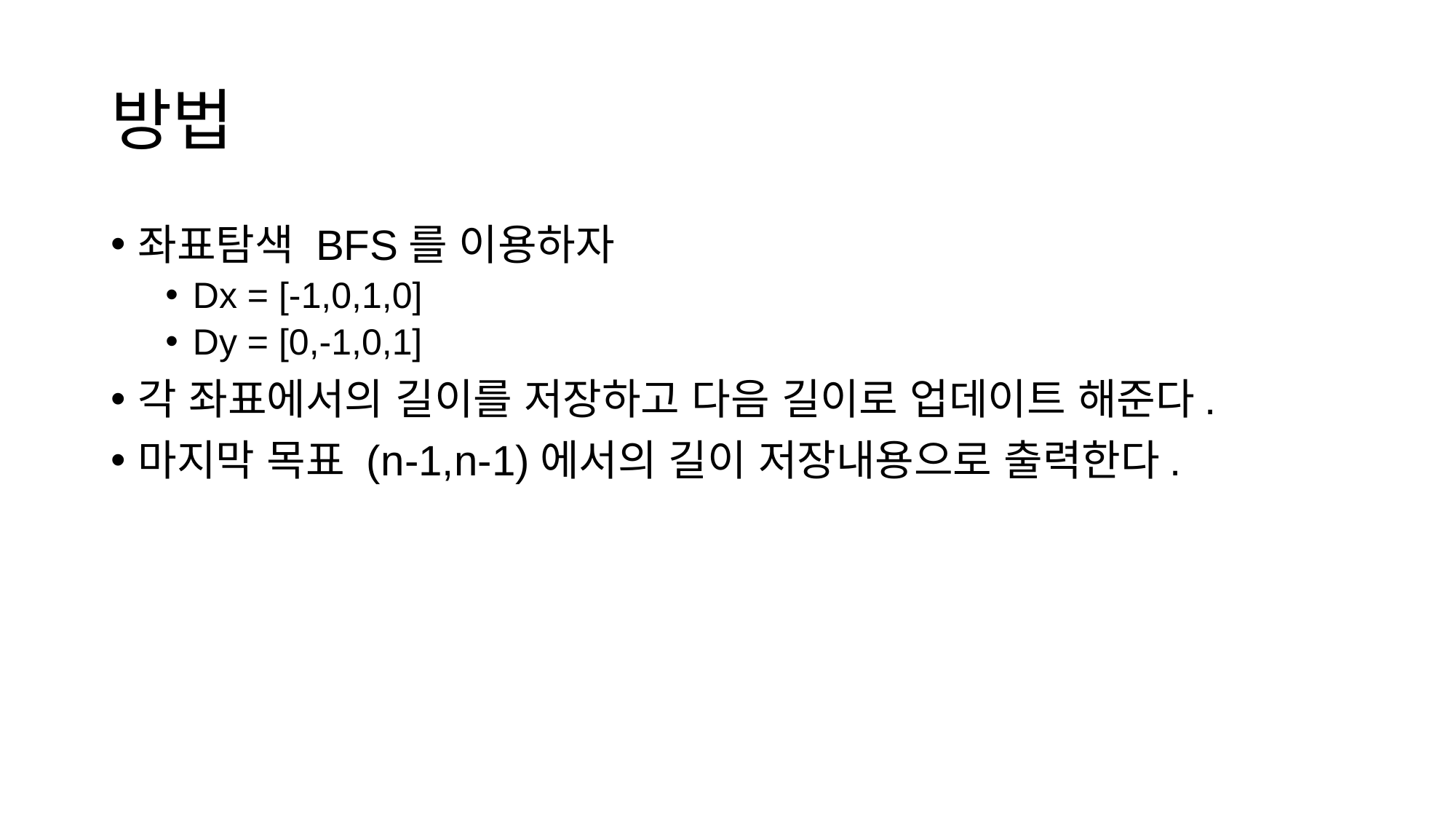

# 방법
좌표탐색 BFS를 이용하자
Dx = [-1,0,1,0]
Dy = [0,-1,0,1]
각 좌표에서의 길이를 저장하고 다음 길이로 업데이트 해준다.
마지막 목표 (n-1,n-1)에서의 길이 저장내용으로 출력한다.